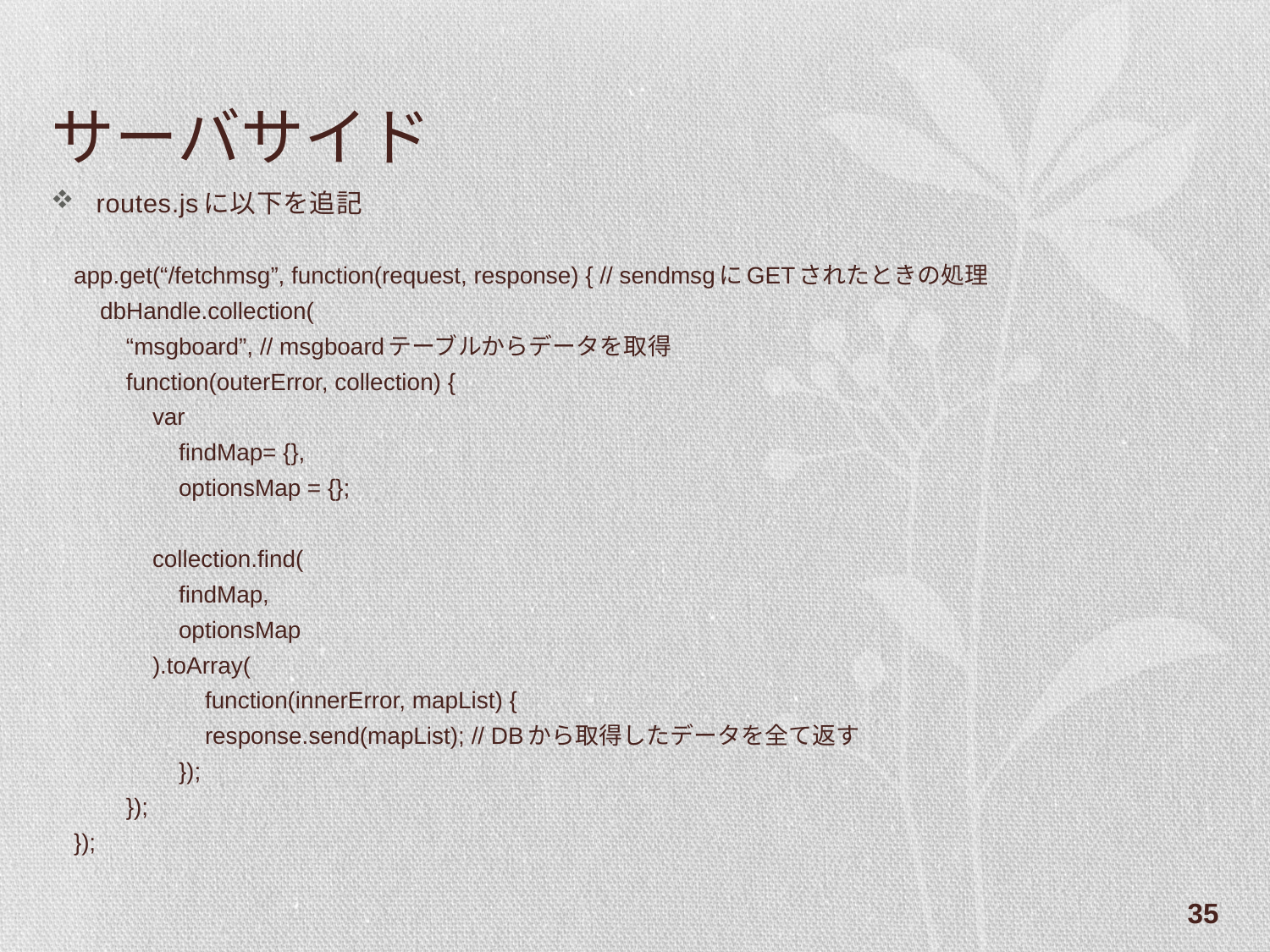

# サーバサイド
routes.jsに以下を追記

app.get(“/fetchmsg”, function(request, response) { // sendmsgにGETされたときの処理
    dbHandle.collection(
        “msgboard”, // msgboardテーブルからデータを取得
        function(outerError, collection) {
            var
                findMap= {},
                optionsMap = {};

            collection.find(
                findMap,
                optionsMap
            ).toArray(
                    function(innerError, mapList) {
                    response.send(mapList); // DBから取得したデータを全て返す
                });
        });
});

35